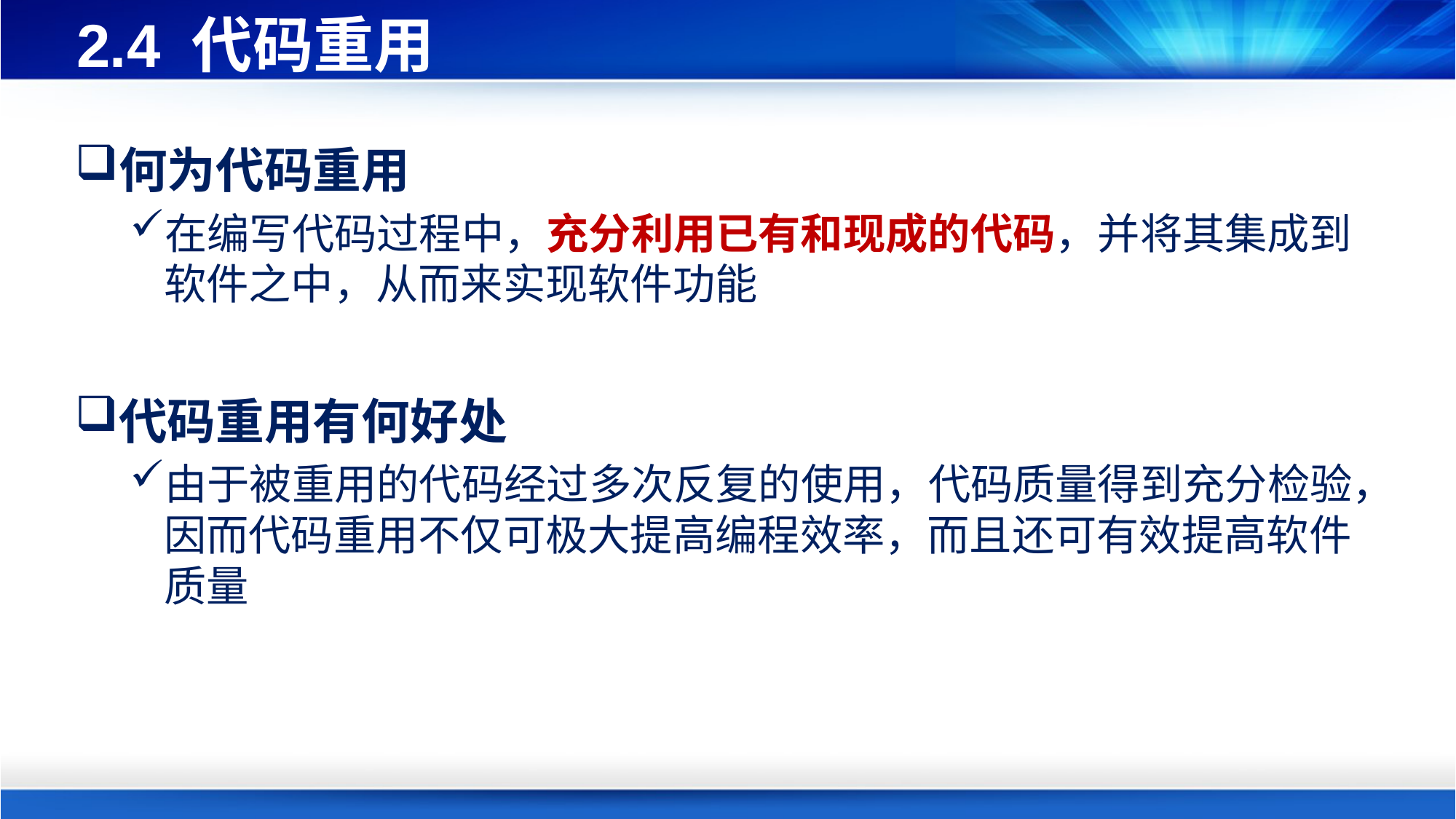

# 2.4 代码重用
何为代码重用
在编写代码过程中，充分利用已有和现成的代码，并将其集成到软件之中，从而来实现软件功能

代码重用有何好处
由于被重用的代码经过多次反复的使用，代码质量得到充分检验，因而代码重用不仅可极大提高编程效率，而且还可有效提高软件质量